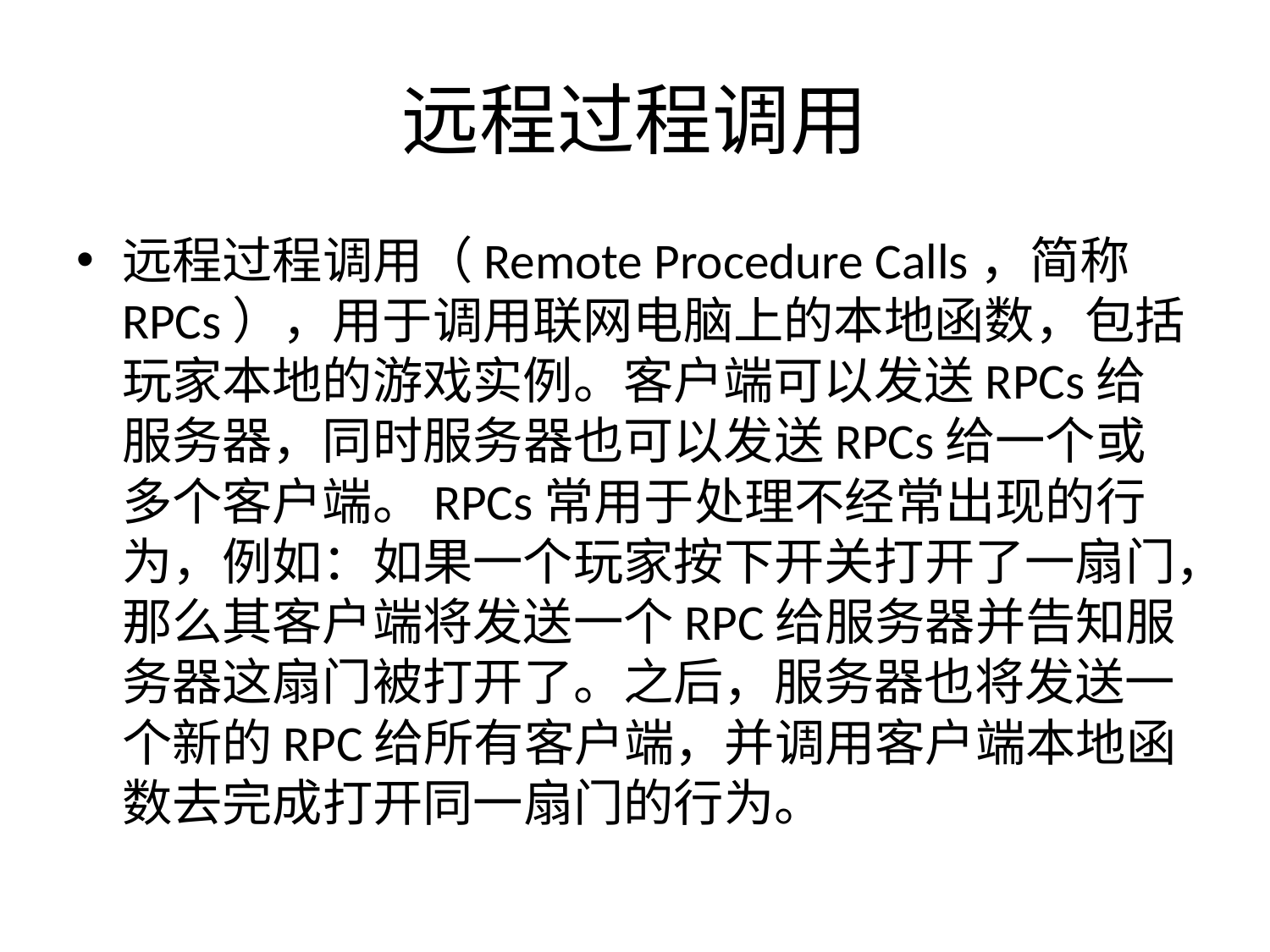

# 远程过程调用
远程过程调用（Remote Procedure Calls，简称RPCs），用于调用联网电脑上的本地函数，包括玩家本地的游戏实例。客户端可以发送RPCs给服务器，同时服务器也可以发送RPCs给一个或多个客户端。RPCs常用于处理不经常出现的行为，例如：如果一个玩家按下开关打开了一扇门，那么其客户端将发送一个RPC给服务器并告知服务器这扇门被打开了。之后，服务器也将发送一个新的RPC给所有客户端，并调用客户端本地函数去完成打开同一扇门的行为。